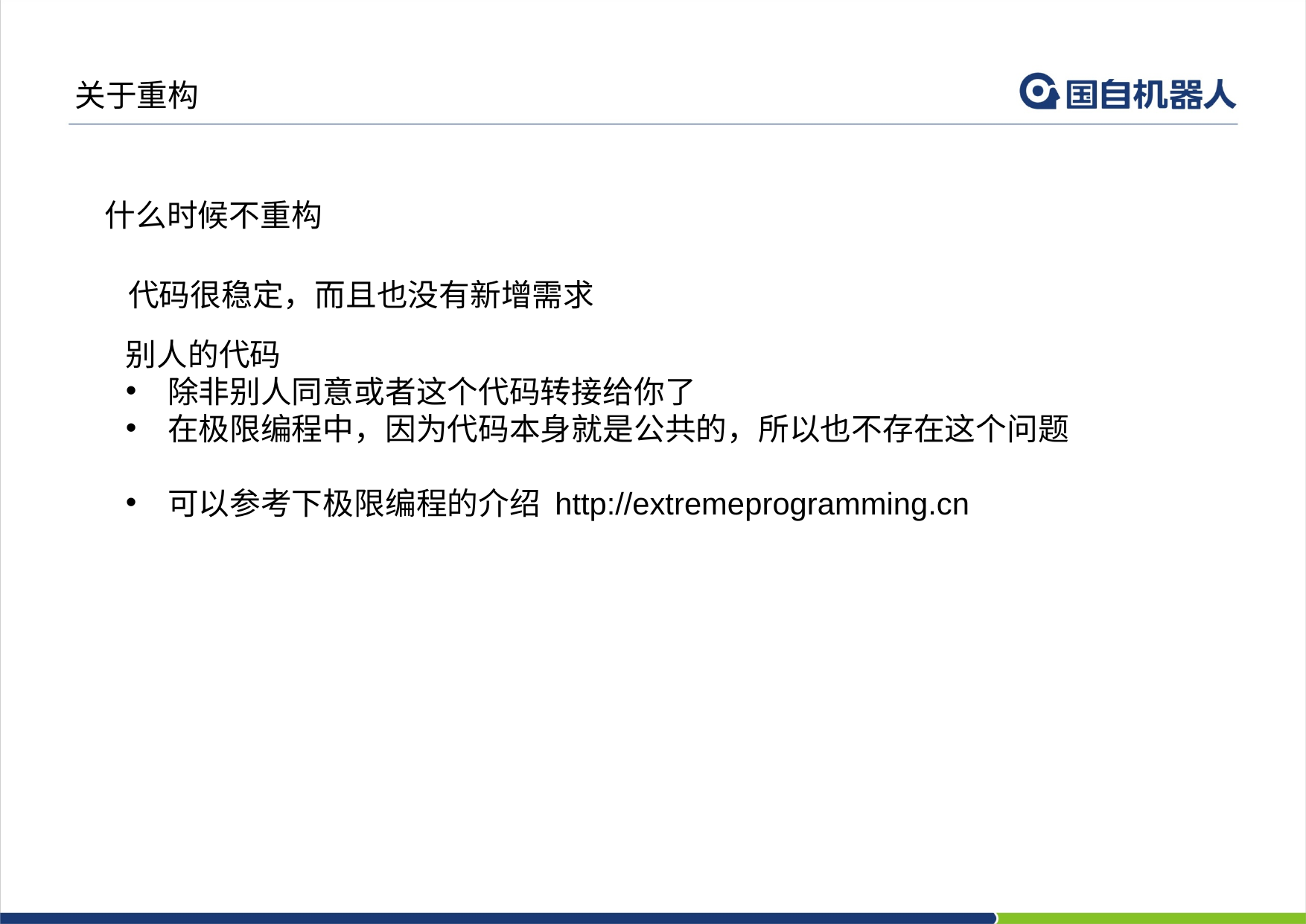

关于重构
什么时候不重构

代码很稳定，而且也没有新增需求
别人的代码
除非别人同意或者这个代码转接给你了
在极限编程中，因为代码本身就是公共的，所以也不存在这个问题

可以参考下极限编程的介绍 http://extremeprogramming.cn